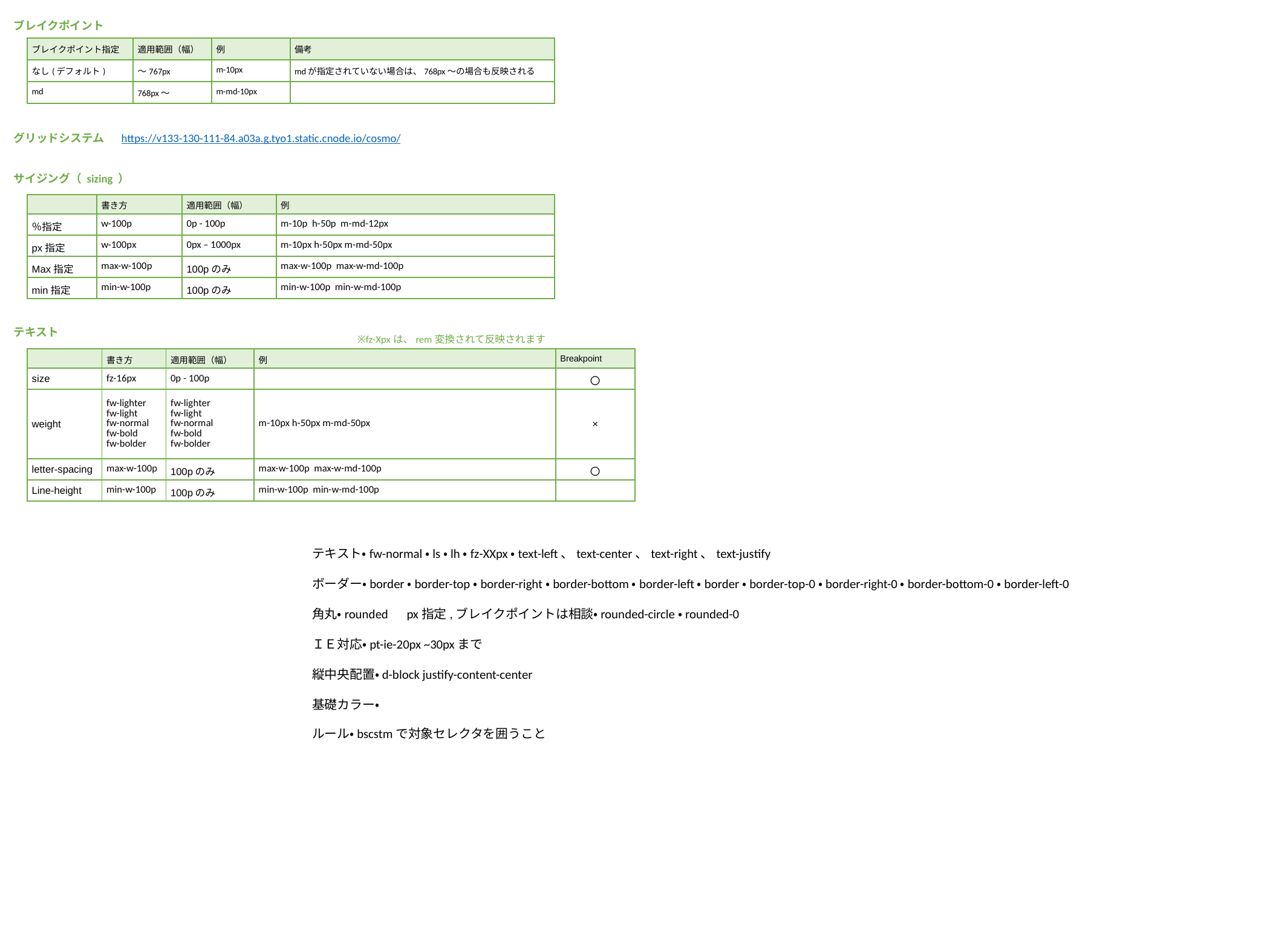

ブレイクポイント
| ブレイクポイント指定 | 適用範囲（幅） | 例 | 備考 |
| --- | --- | --- | --- |
| なし(デフォルト) | ～767px | m-10px | mdが指定されていない場合は、768px～の場合も反映される |
| md | 768px～ | m-md-10px |  |
グリッドシステム
https://v133-130-111-84.a03a.g.tyo1.static.cnode.io/cosmo/
サイジング（ sizing ）
|  | 書き方 | 適用範囲（幅） | 例 |
| --- | --- | --- | --- |
| ％指定 | w-100p | 0p - 100p | m-10p h-50p m-md-12px |
| px指定 | w-100px | 0px – 1000px | m-10px h-50px m-md-50px |
| Max指定 | max-w-100p | 100pのみ | max-w-100p max-w-md-100p |
| min指定 | min-w-100p | 100pのみ | min-w-100p min-w-md-100p |
テキスト
※fz-Xpxは、rem変換されて反映されます
|  | 書き方 | 適用範囲（幅） | 例 | Breakpoint |
| --- | --- | --- | --- | --- |
| size | fz-16px | 0p - 100p |  | 〇 |
| weight | fw-lighter fw-light fw-normal fw-bold fw-bolder | fw-lighter fw-light fw-normal fw-bold fw-bolder | m-10px h-50px m-md-50px | × |
| letter-spacing | max-w-100p | 100pのみ | max-w-100p max-w-md-100p | 〇 |
| Line-height | min-w-100p | 100pのみ | min-w-100p min-w-md-100p |  |
テキスト・fw-normal・ls・lh・fz-XXpx・text-left、text-center、text-right、text-justify

ボーダー・border・border-top・border-right・border-bottom・border-left・border・border-top-0・border-right-0・border-bottom-0・border-left-0

角丸・rounded　px指定,ブレイクポイントは相談・rounded-circle・rounded-0

ＩＥ対応・pt-ie-20px ~30pxまで

縦中央配置・d-block justify-content-center

基礎カラー・

ルール・bscstmで対象セレクタを囲うこと